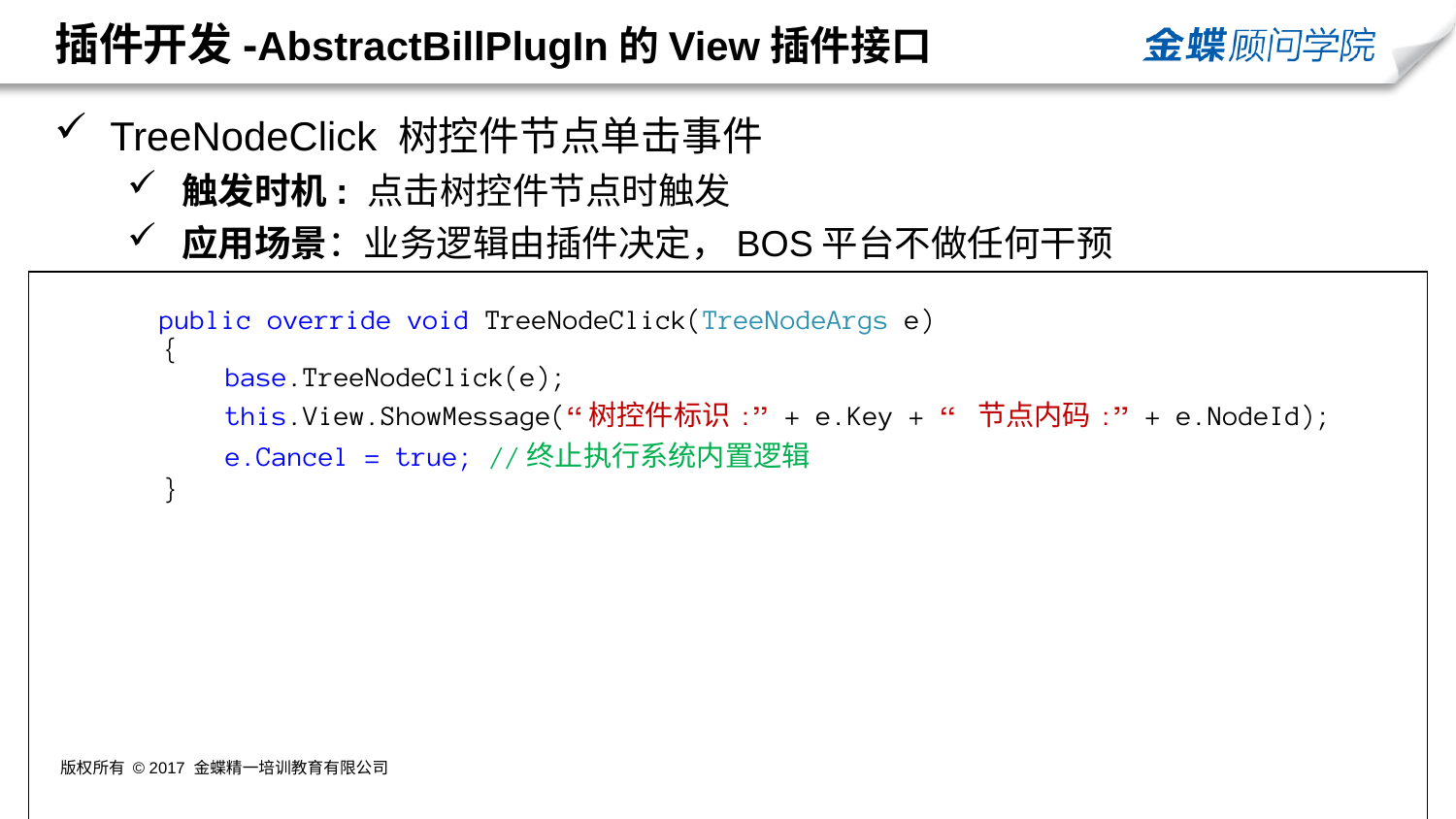

# 插件开发-AbstractBillPlugIn的View插件接口
  TreeNodeClick 树控件节点单击事件
触发时机: 点击树控件节点时触发
应用场景：业务逻辑由插件决定，BOS平台不做任何干预
| public override void TreeNodeClick(TreeNodeArgs e) { base.TreeNodeClick(e); this.View.ShowMessage(“树控件标识:” + e.Key + “ 节点内码:” + e.NodeId); e.Cancel = true; //终止执行系统内置逻辑 } |
| --- |